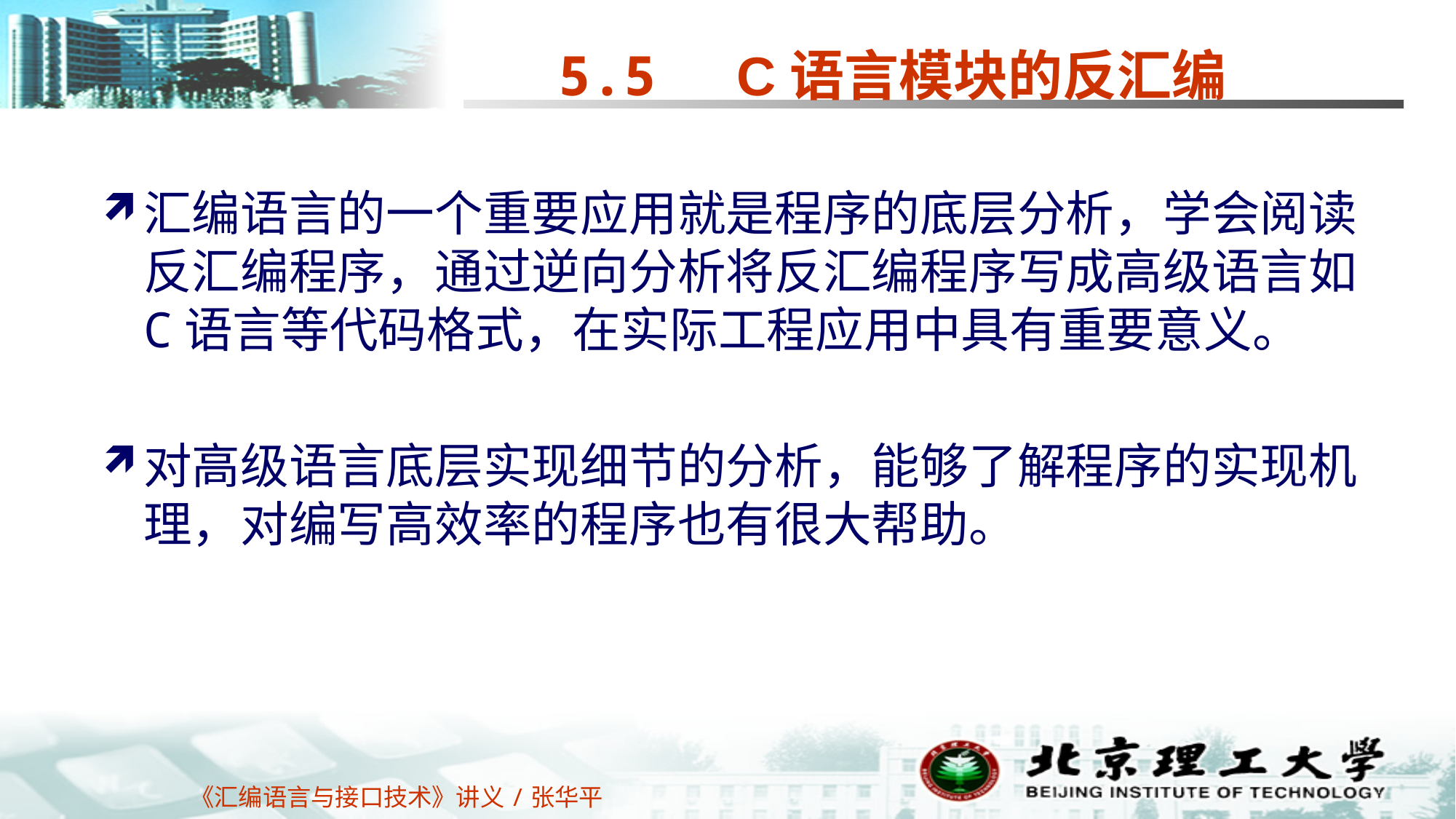

5.5   C语言模块的反汇编
汇编语言的一个重要应用就是程序的底层分析，学会阅读反汇编程序，通过逆向分析将反汇编程序写成高级语言如C语言等代码格式，在实际工程应用中具有重要意义。

对高级语言底层实现细节的分析，能够了解程序的实现机理，对编写高效率的程序也有很大帮助。